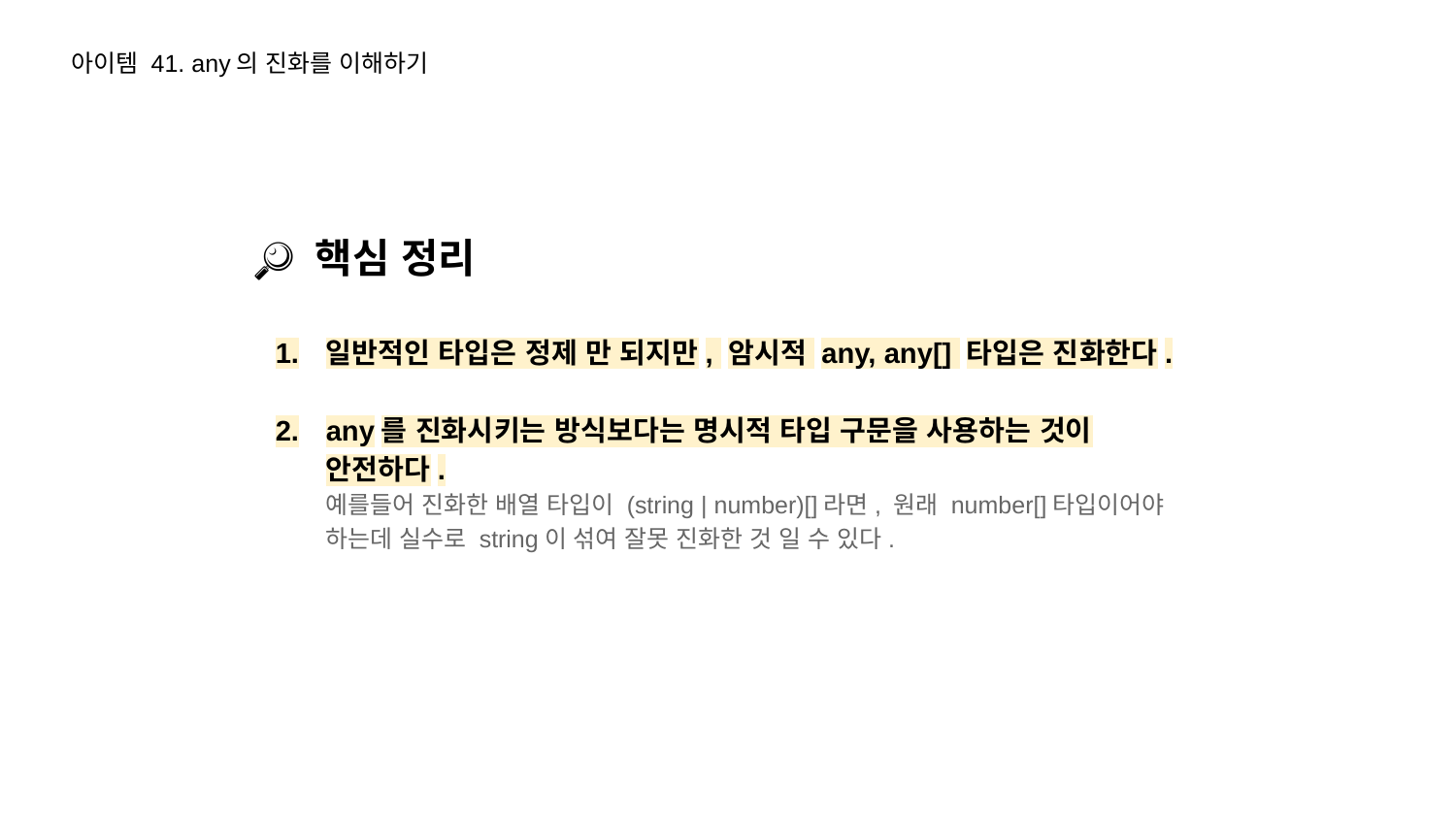

아이템 41. any의 진화를 이해하기
🔎 핵심 정리

일반적인 타입은 정제 만 되지만, 암시적 any, any[] 타입은 진화한다.

any를 진화시키는 방식보다는 명시적 타입 구문을 사용하는 것이 안전하다.
예를들어 진화한 배열 타입이 (string | number)[]라면, 원래 number[]타입이어야 하는데 실수로 string이 섞여 잘못 진화한 것 일 수 있다.